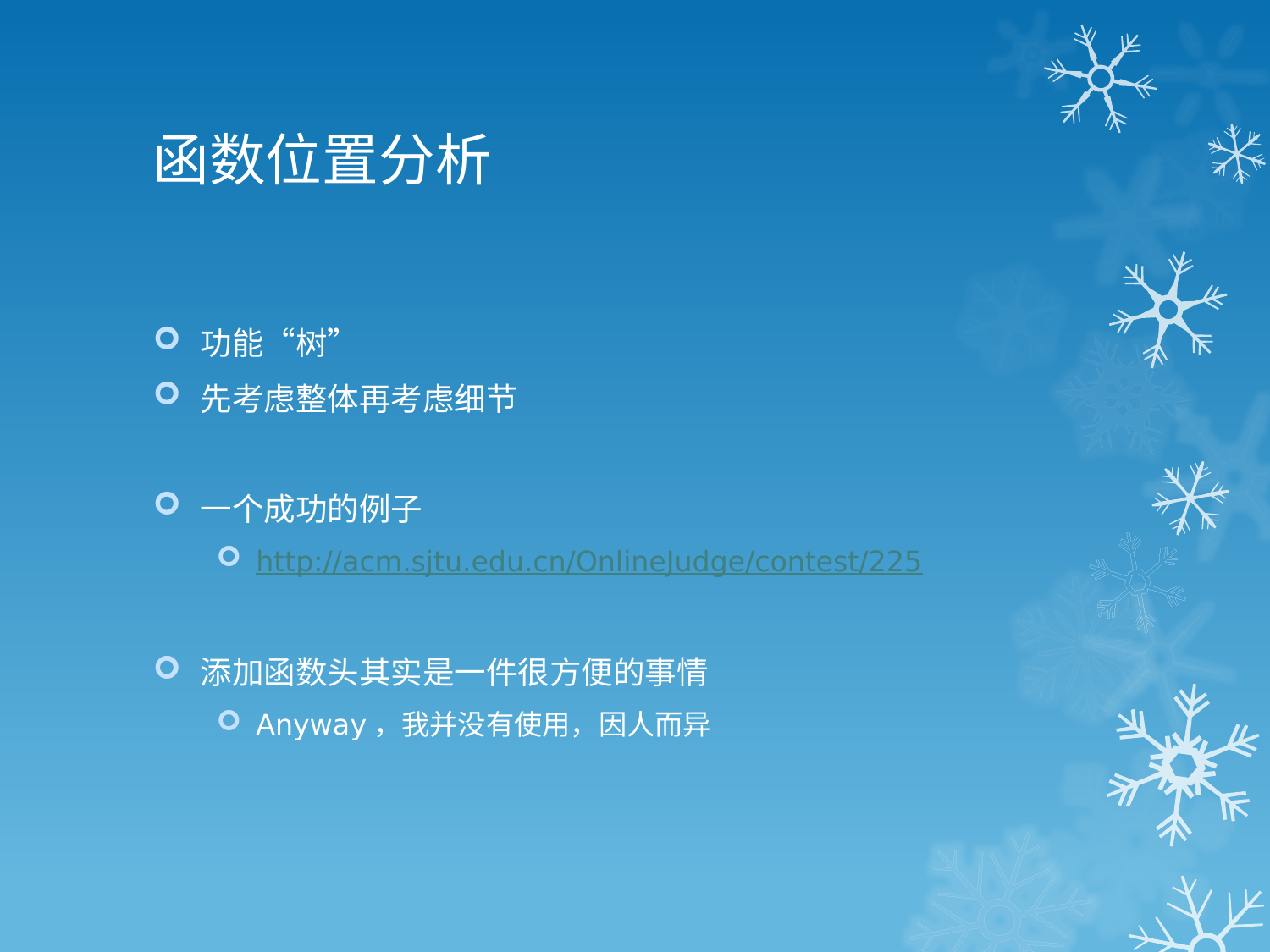

# 函数位置分析
功能“树”
先考虑整体再考虑细节

一个成功的例子
http://acm.sjtu.edu.cn/OnlineJudge/contest/225

添加函数头其实是一件很方便的事情
Anyway，我并没有使用，因人而异